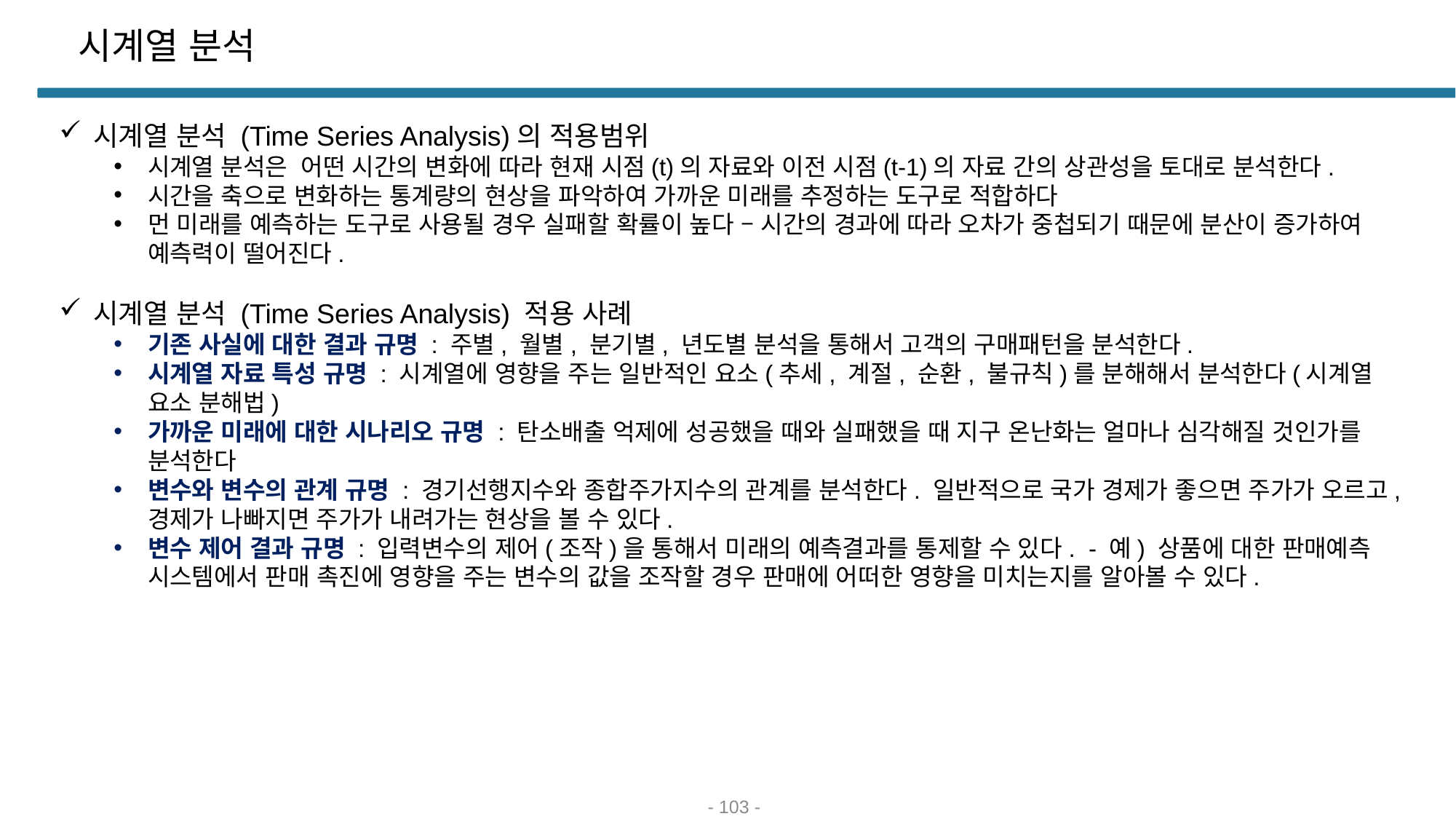

시계열 분석
#
시계열 분석 (Time Series Analysis)의 적용범위
시계열 분석은  어떤 시간의 변화에 따라 현재 시점(t)의 자료와 이전 시점(t-1)의 자료 간의 상관성을 토대로 분석한다.
시간을 축으로 변화하는 통계량의 현상을 파악하여 가까운 미래를 추정하는 도구로 적합하다
먼 미래를 예측하는 도구로 사용될 경우 실패할 확률이 높다 – 시간의 경과에 따라 오차가 중첩되기 때문에 분산이 증가하여 예측력이 떨어진다.

시계열 분석 (Time Series Analysis) 적용 사례
기존 사실에 대한 결과 규명 : 주별, 월별, 분기별, 년도별 분석을 통해서 고객의 구매패턴을 분석한다.
시계열 자료 특성 규명 : 시계열에 영향을 주는 일반적인 요소(추세, 계절, 순환, 불규칙)를 분해해서 분석한다(시계열 요소 분해법)
가까운 미래에 대한 시나리오 규명 : 탄소배출 억제에 성공했을 때와 실패했을 때 지구 온난화는 얼마나 심각해질 것인가를 분석한다
변수와 변수의 관계 규명 : 경기선행지수와 종합주가지수의 관계를 분석한다. 일반적으로 국가 경제가 좋으면 주가가 오르고, 경제가 나빠지면 주가가 내려가는 현상을 볼 수 있다.
변수 제어 결과 규명 : 입력변수의 제어(조작)을 통해서 미래의 예측결과를 통제할 수 있다.  - 예) 상품에 대한 판매예측 시스템에서 판매 촉진에 영향을 주는 변수의 값을 조작할 경우 판매에 어떠한 영향을 미치는지를 알아볼 수 있다.
- 103 -